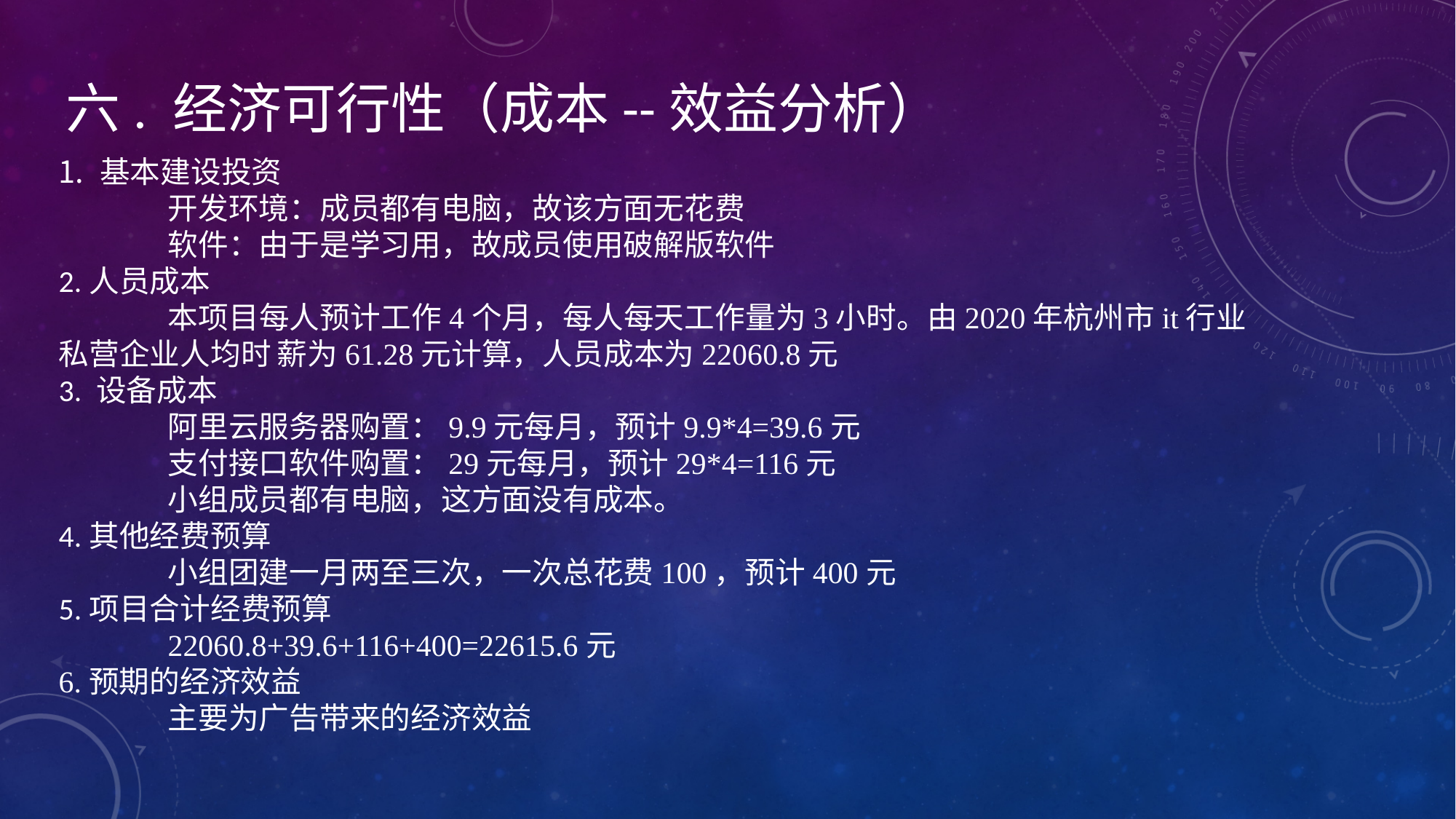

# 六. 经济可行性（成本--效益分析）
基本建设投资
	开发环境：成员都有电脑，故该方面无花费
	软件：由于是学习用，故成员使用破解版软件
2.人员成本
	本项目每人预计工作4个月，每人每天工作量为3小时。由2020年杭州市it行业私营企业人均时	薪为61.28元计算，人员成本为22060.8元
3. 设备成本
	阿里云服务器购置：9.9元每月，预计9.9*4=39.6元
	支付接口软件购置：29元每月，预计29*4=116元
	小组成员都有电脑，这方面没有成本。
4.其他经费预算
	小组团建一月两至三次，一次总花费100，预计400元
5.项目合计经费预算
	22060.8+39.6+116+400=22615.6元
6.预期的经济效益
	主要为广告带来的经济效益